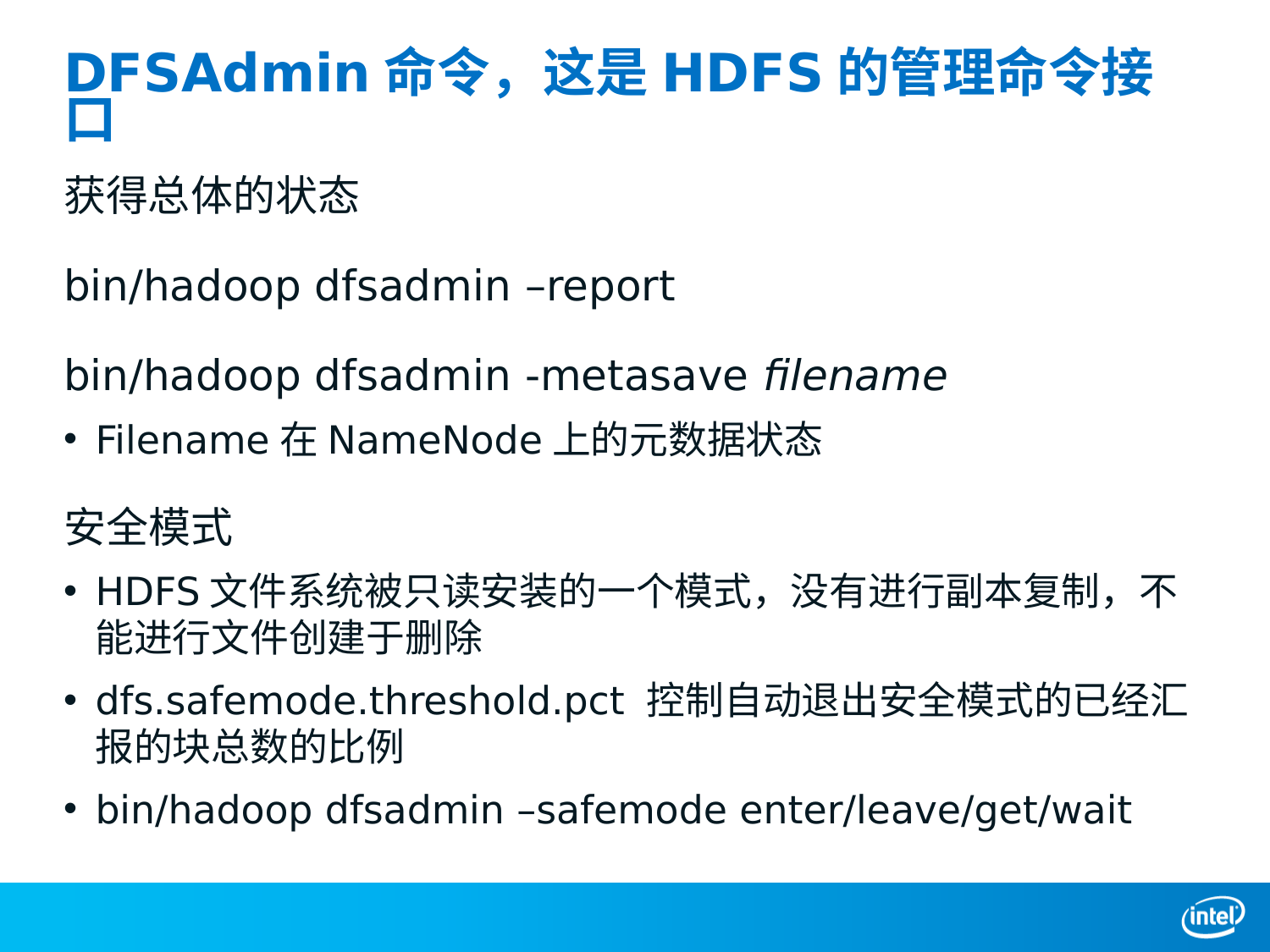

# DFSAdmin命令，这是HDFS的管理命令接口
获得总体的状态
bin/hadoop dfsadmin –report
bin/hadoop dfsadmin -metasave filename
Filename在NameNode上的元数据状态
安全模式
HDFS文件系统被只读安装的一个模式，没有进行副本复制，不能进行文件创建于删除
dfs.safemode.threshold.pct 控制自动退出安全模式的已经汇报的块总数的比例
bin/hadoop dfsadmin –safemode enter/leave/get/wait